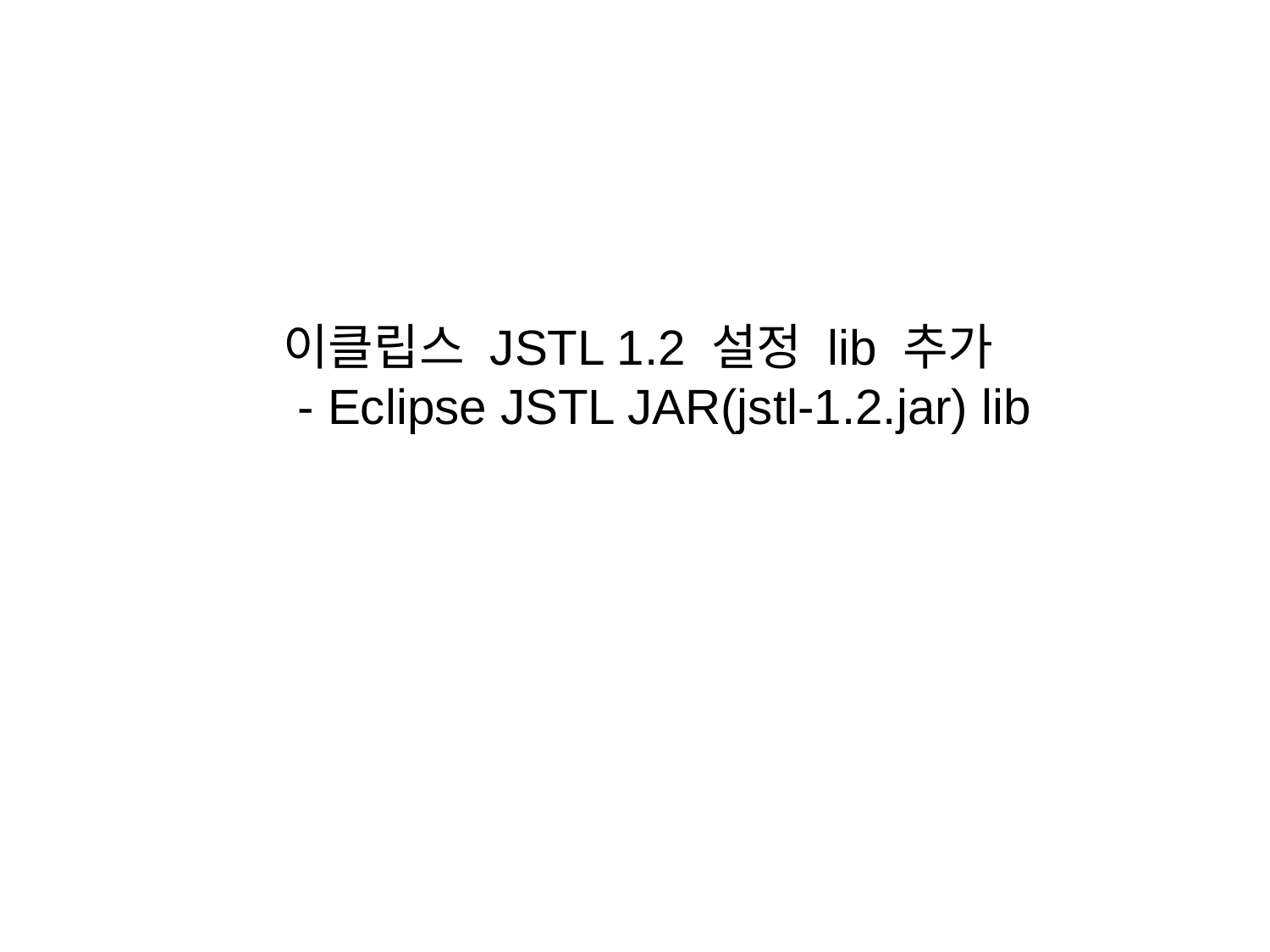

# 이클립스 JSTL 1.2 설정 lib 추가 - Eclipse JSTL JAR(jstl-1.2.jar) lib